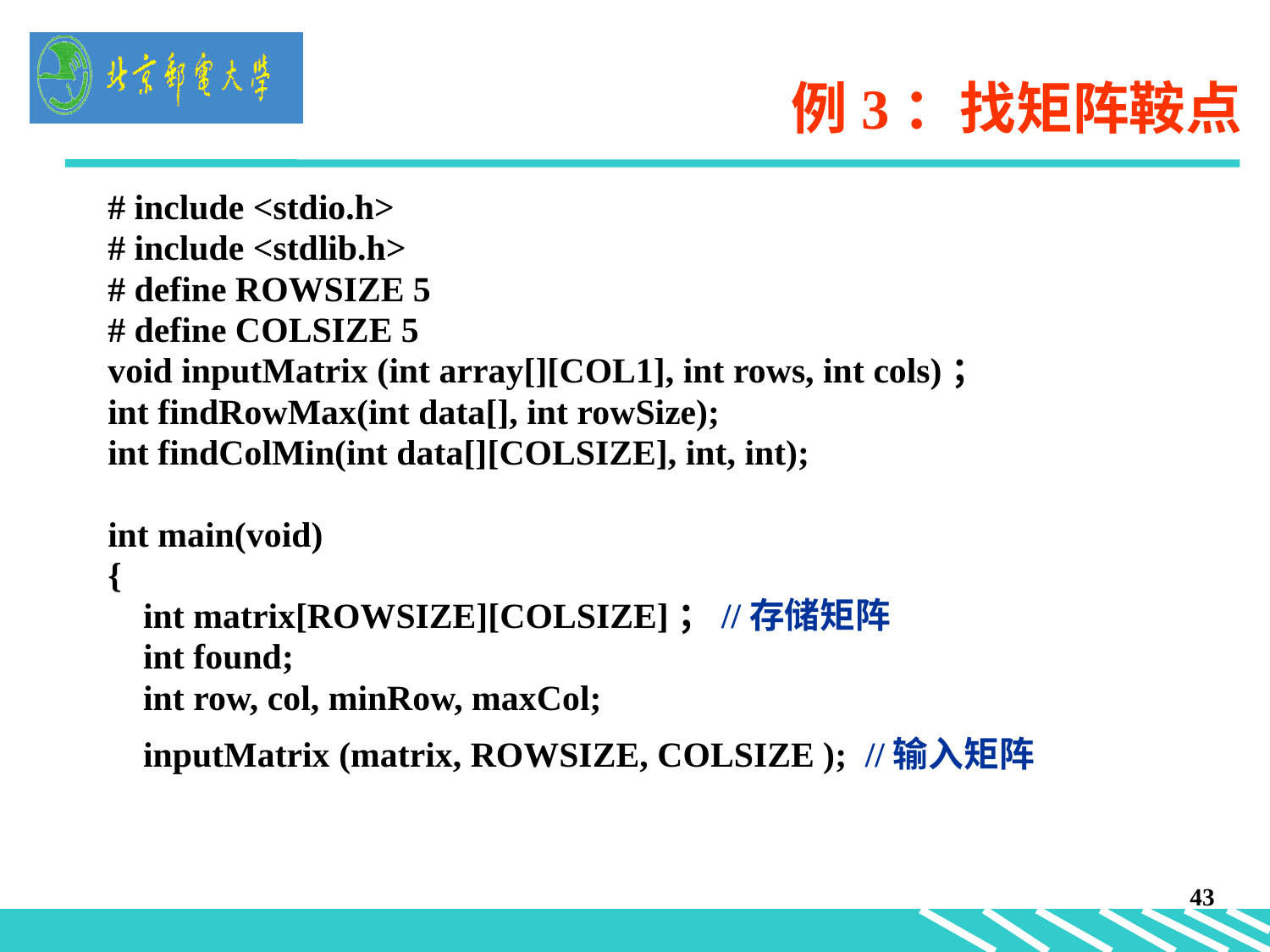

# 例3：找矩阵鞍点
# include <stdio.h>
# include <stdlib.h>
# define ROWSIZE 5
# define COLSIZE 5
void inputMatrix (int array[][COL1], int rows, int cols)；
int findRowMax(int data[], int rowSize);
int findColMin(int data[][COLSIZE], int, int);

int main(void)
{
    int matrix[ROWSIZE][COLSIZE]；//存储矩阵
    int found;
    int row, col, minRow, maxCol;

    inputMatrix (matrix, ROWSIZE, COLSIZE );  //输入矩阵
43